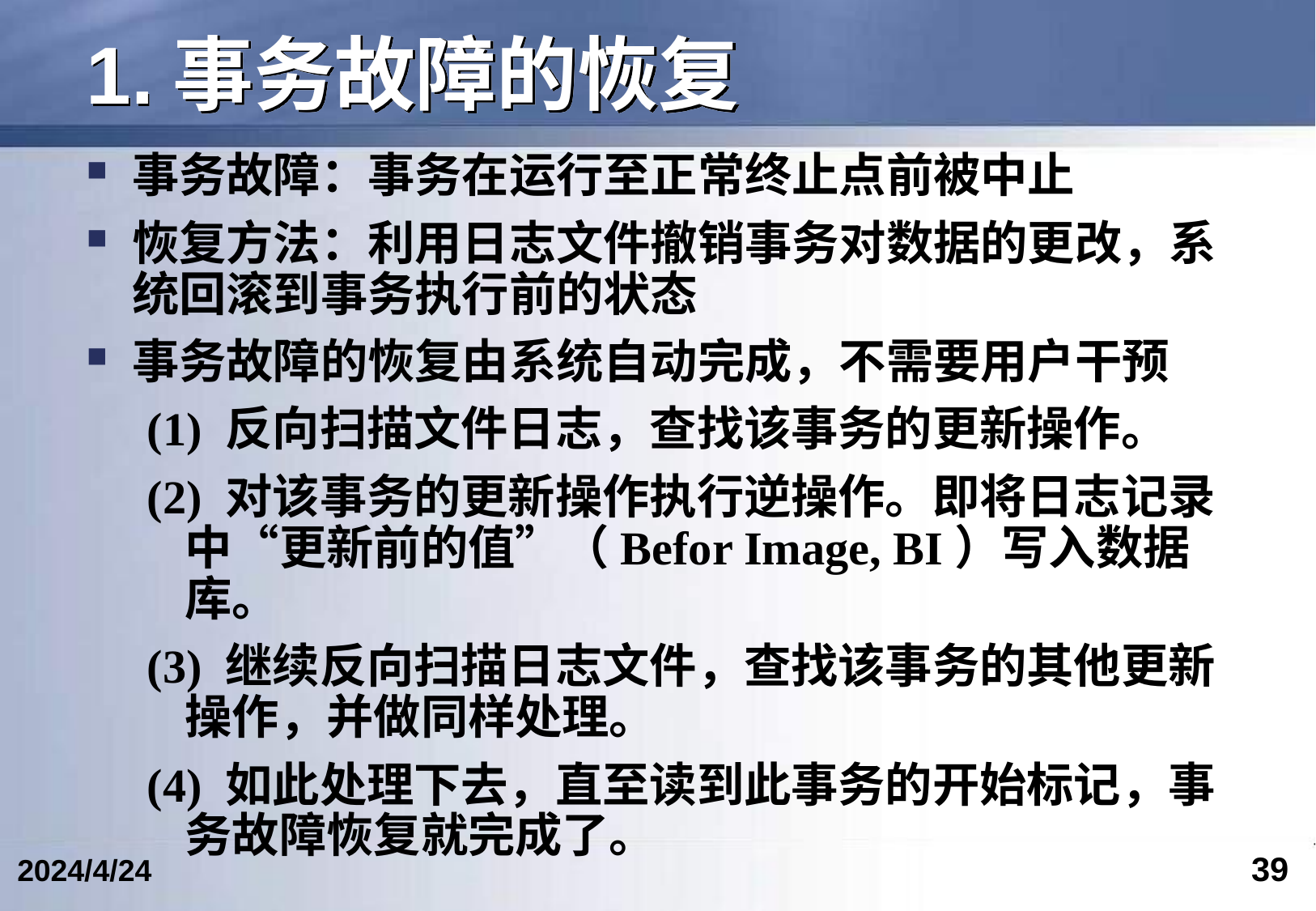

# 1.事务故障的恢复
事务故障：事务在运行至正常终止点前被中止
恢复方法：利用日志文件撤销事务对数据的更改，系统回滚到事务执行前的状态
事务故障的恢复由系统自动完成，不需要用户干预
(1) 反向扫描文件日志，查找该事务的更新操作。
(2) 对该事务的更新操作执行逆操作。即将日志记录中“更新前的值”（Befor Image, BI）写入数据库。
(3) 继续反向扫描日志文件，查找该事务的其他更新操作，并做同样处理。
(4) 如此处理下去，直至读到此事务的开始标记，事务故障恢复就完成了。
39
2024/4/24